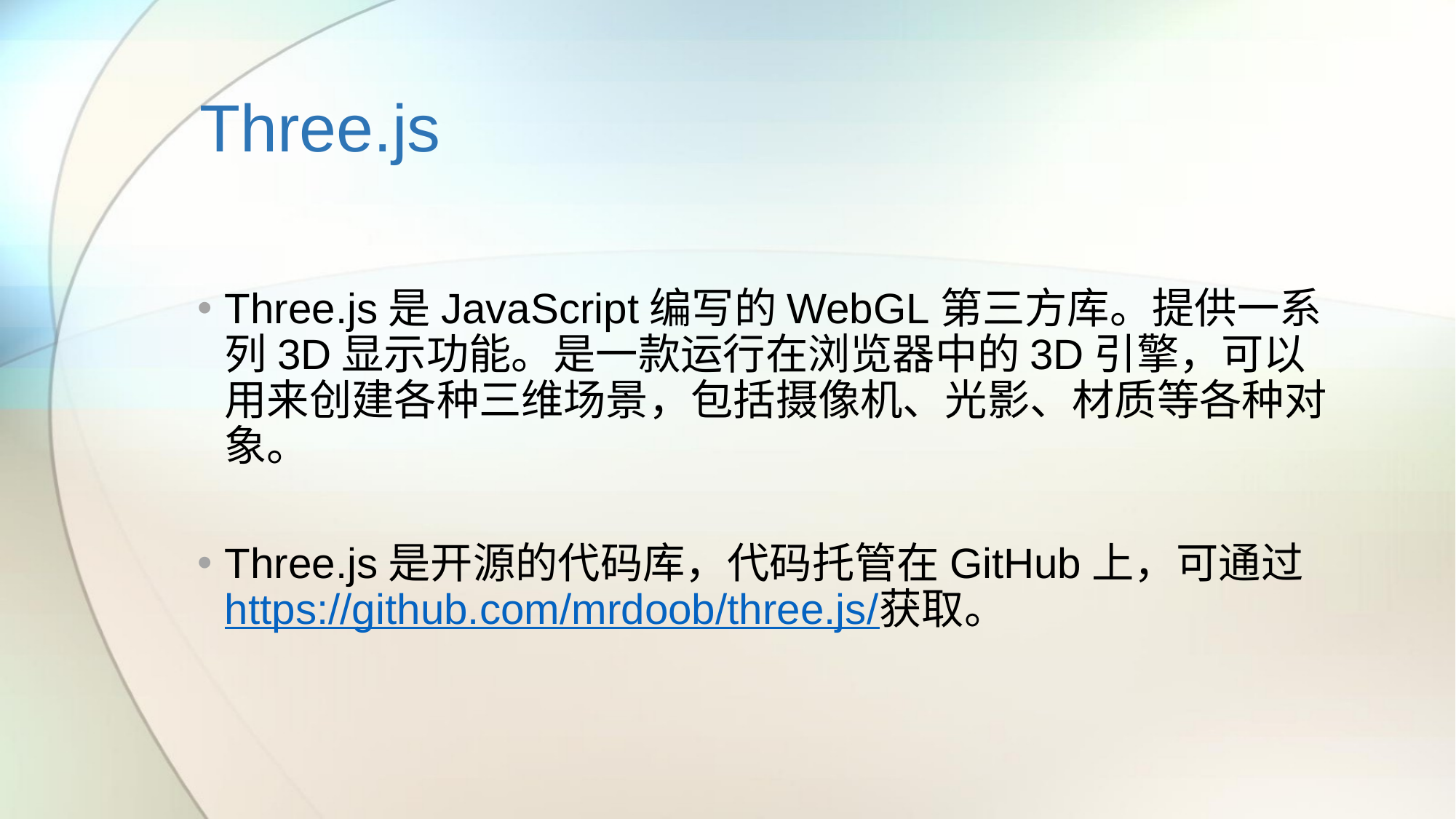

# Three.js

Three.js是JavaScript编写的WebGL第三方库。提供一系列3D显示功能。是一款运行在浏览器中的3D引擎，可以用来创建各种三维场景，包括摄像机、光影、材质等各种对象。

Three.js是开源的代码库，代码托管在GitHub上，可通过https://github.com/mrdoob/three.js/获取。